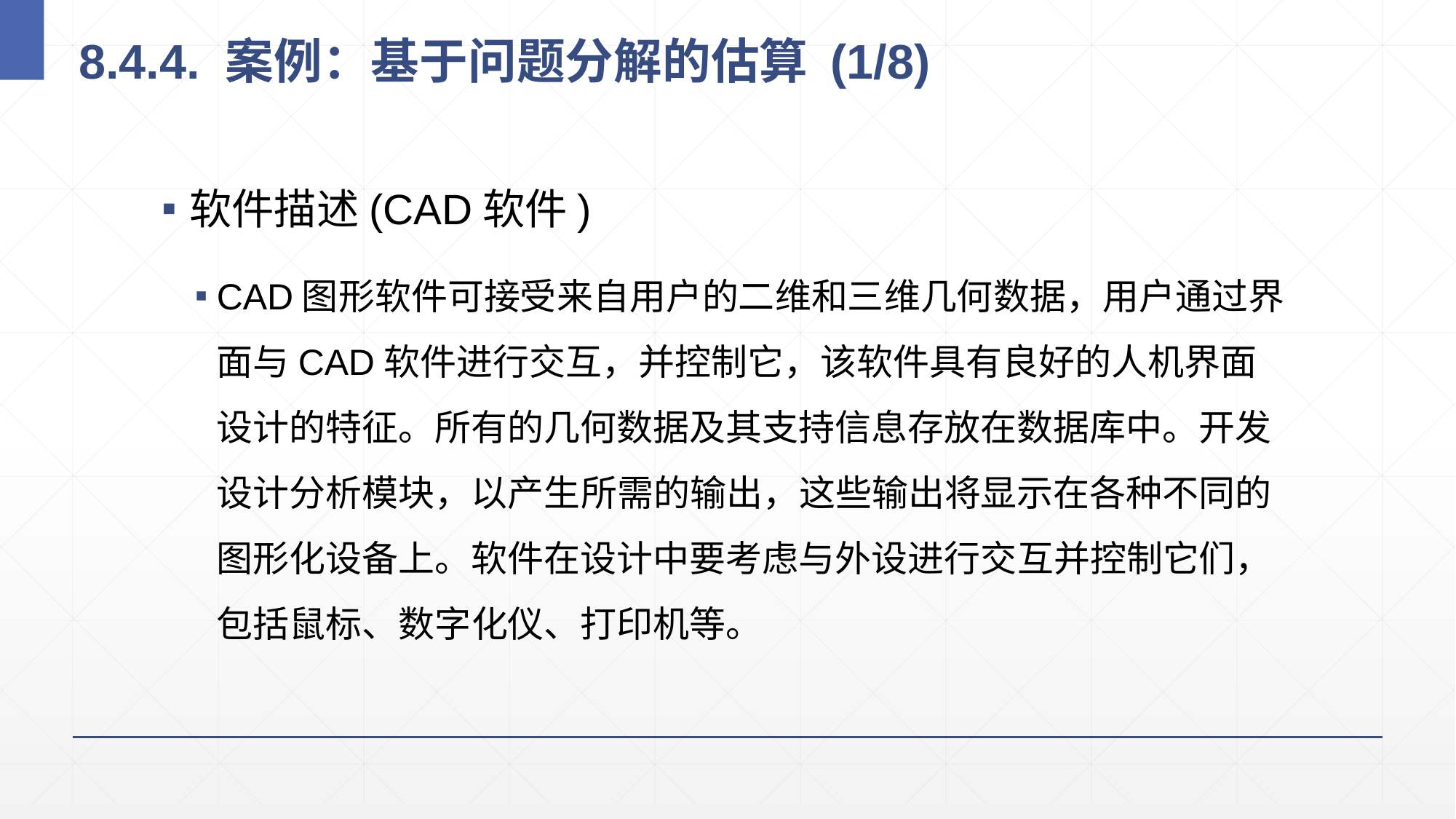

# 8.4.4. 案例：基于问题分解的估算 (1/8)
软件描述(CAD软件)
CAD图形软件可接受来自用户的二维和三维几何数据，用户通过界面与CAD软件进行交互，并控制它，该软件具有良好的人机界面设计的特征。所有的几何数据及其支持信息存放在数据库中。开发设计分析模块，以产生所需的输出，这些输出将显示在各种不同的图形化设备上。软件在设计中要考虑与外设进行交互并控制它们，包括鼠标、数字化仪、打印机等。